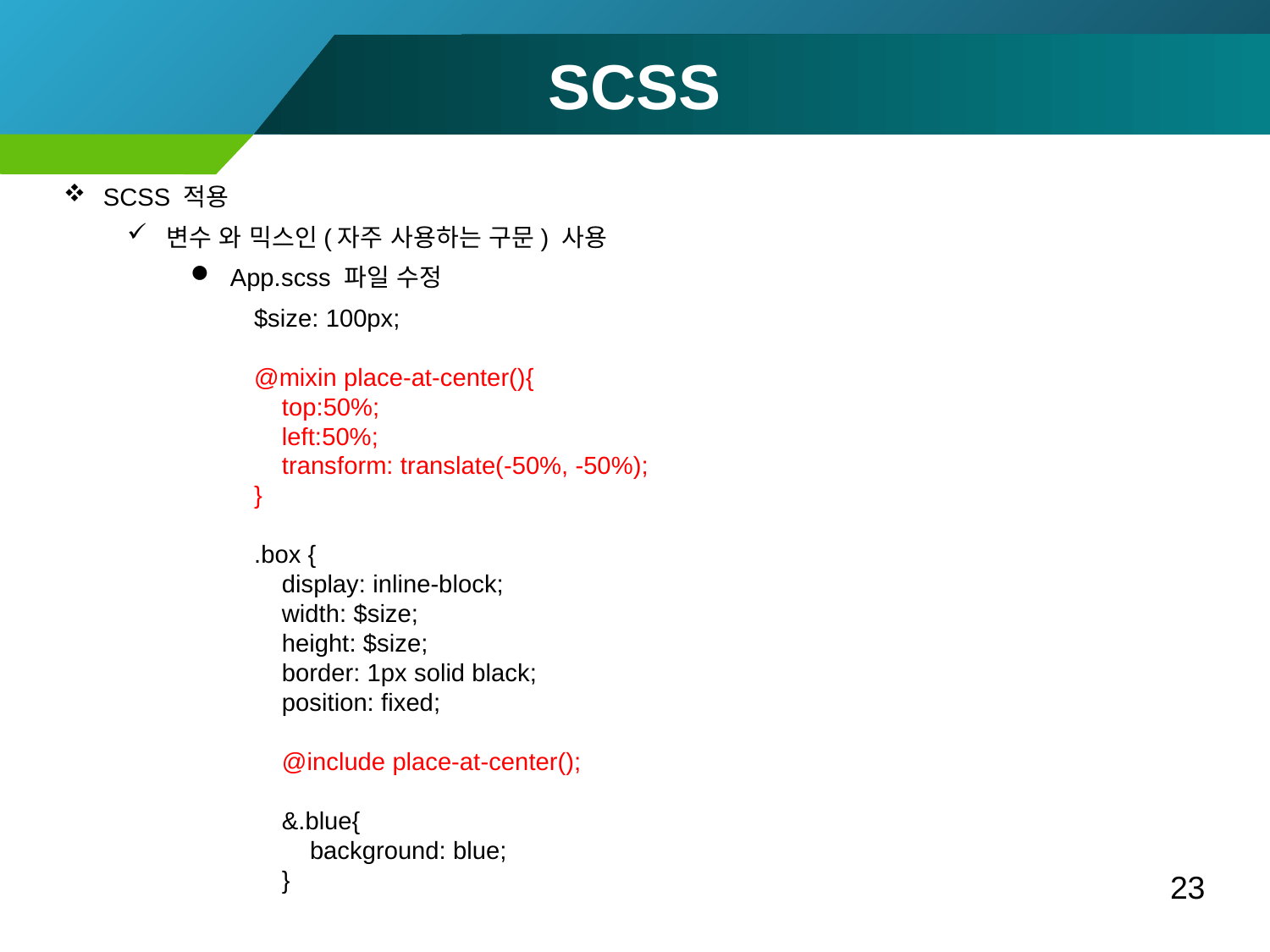

SCSS
SCSS 적용
변수 와 믹스인(자주 사용하는 구문) 사용
App.scss 파일 수정
$size: 100px;

@mixin place-at-center(){
    top:50%;
    left:50%;
    transform: translate(-50%, -50%);
}

.box {
    display: inline-block;
    width: $size;
    height: $size;
    border: 1px solid black;
    position: fixed;

    @include place-at-center();

    &.blue{
        background: blue;
    }
23